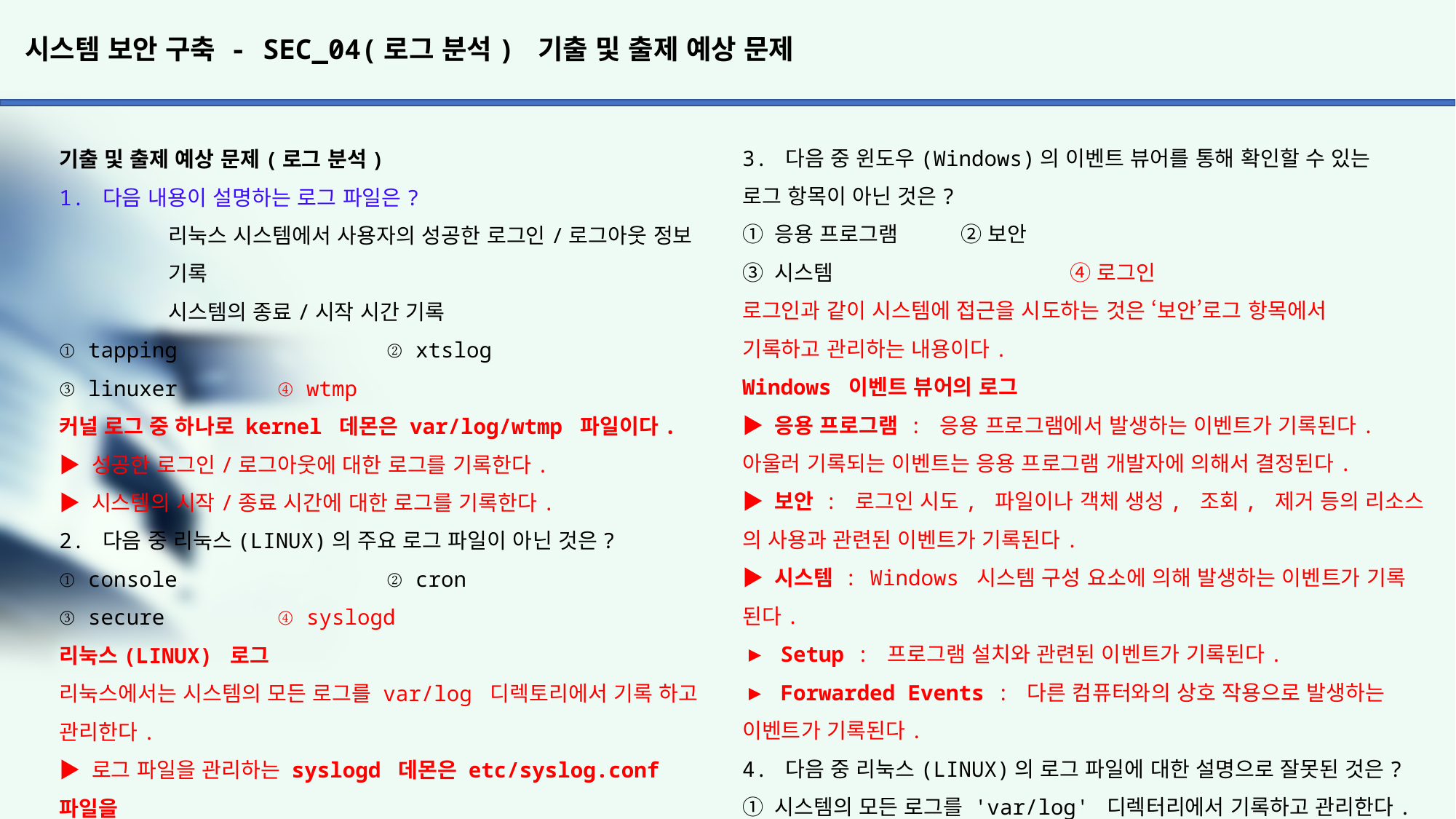

# 시스템 보안 구축 - SEC_04(로그 분석) 기출 및 출제 예상 문제
3. 다음 중 윈도우(Windows)의 이벤트 뷰어를 통해 확인할 수 있는
로그 항목이 아닌 것은?
① 응용 프로그램	② 보안
③ 시스템			④ 로그인
로그인과 같이 시스템에 접근을 시도하는 것은 ‘보안’로그 항목에서
기록하고 관리하는 내용이다.
Windows 이벤트 뷰어의 로그
▶ 응용 프로그램 : 응용 프로그램에서 발생하는 이벤트가 기록된다. 아울러 기록되는 이벤트는 응용 프로그램 개발자에 의해서 결정된다.
▶ 보안 : 로그인 시도, 파일이나 객체 생성, 조회, 제거 등의 리소스
의 사용과 관련된 이벤트가 기록된다.
▶ 시스템 : Windows 시스템 구성 요소에 의해 발생하는 이벤트가 기록
된다.
▶ Setup : 프로그램 설치와 관련된 이벤트가 기록된다.
▶ Forwarded Events : 다른 컴퓨터와의 상호 작용으로 발생하는 이벤트가 기록된다.
4. 다음 중 리눅스(LINUX)의 로그 파일에 대한 설명으로 잘못된 것은?
① 시스템의 모든 로그를 'var/log' 디렉터리에서 기록하고 관리한다.
② 로그 파일 중 시스템 로그(/var/log/messages)는 커널(Kernel)에서 실시간으로 보내오는 메시지들을 기록하고 관리한다.
③ syslog.conf 파일에는 로그 관련 파일들의 위치가 기록되어 있으므로 수정되거나 삭제되지 않도록 관리해야 한다.
④ 로그 파일 중 메일 로그(/var/log/maillog)는 주고 받는 메일에 대한 로그를 기록하고 관리한다.
syslog.conf 파일을 수정하여 로그 관련 파일들의 저장 위치와 파일명
을 변경할 수 있다. 로그 관련 파일들의 저장 위치와 파일명이 변경
되었다면, 로그 관련 파일들에 대한 정보를 저장한 파일도 변경 해야
한다.
기출 및 출제 예상 문제(로그 분석)
1. 다음 내용이 설명하는 로그 파일은?
	리눅스 시스템에서 사용자의 성공한 로그인/로그아웃 정보
	기록
	시스템의 종료/시작 시간 기록
① tapping		② xtslog
③ linuxer 	④ wtmp
커널 로그 중 하나로 kernel 데몬은 var/log/wtmp 파일이다.
▶ 성공한 로그인/로그아웃에 대한 로그를 기록한다.
▶ 시스템의 시작/종료 시간에 대한 로그를 기록한다.
2. 다음 중 리눅스(LINUX)의 주요 로그 파일이 아닌 것은?
① console		② cron
③ secure		④ syslogd
리눅스(LINUX) 로그
리눅스에서는 시스템의 모든 로그를 var/log 디렉토리에서 기록 하고 관리한다.
▶ 로그 파일을 관리하는 syslogd 데몬은 etc/syslog.conf 파일을
읽어 로그 관련 파일들의 위치를 파악한 후 로그 작업을 시작한다.
▶ syslog.conf 파일을 수정하여 로그 관련 파일들의 저장 위치와
파일명을 변경할 수 있다.
console : 커널에 관련된 내용을 관리자에게 알리기 위해 파일로
저장하지 않고 지정된 장치에 표시한다.
cron : 작업 스케쥴러 crond의 작업 내역을 기록한다.
secure : 시스템에 접속에 대한 로그를 기록한다.